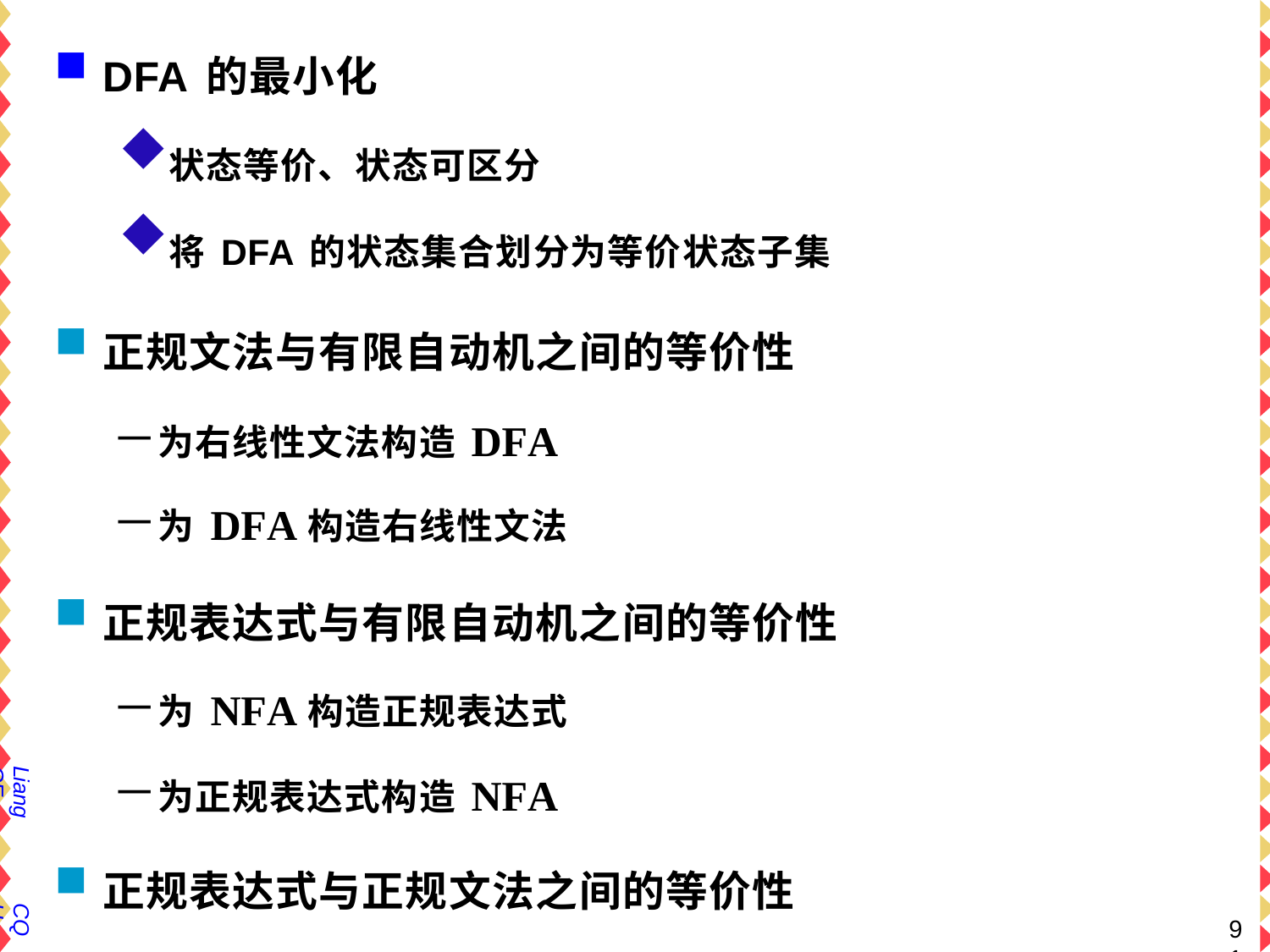

DFA的最小化
状态等价、状态可区分
将DFA的状态集合划分为等价状态子集
正规文法与有限自动机之间的等价性
为右线性文法构造DFA
为DFA构造右线性文法
正规表达式与有限自动机之间的等价性
为NFA构造正规表达式
为正规表达式构造NFA
正规表达式与正规文法之间的等价性
同等表达能力
利用正规定义式，将正规表达式转换为正规文法
Liang GE
CQU
91